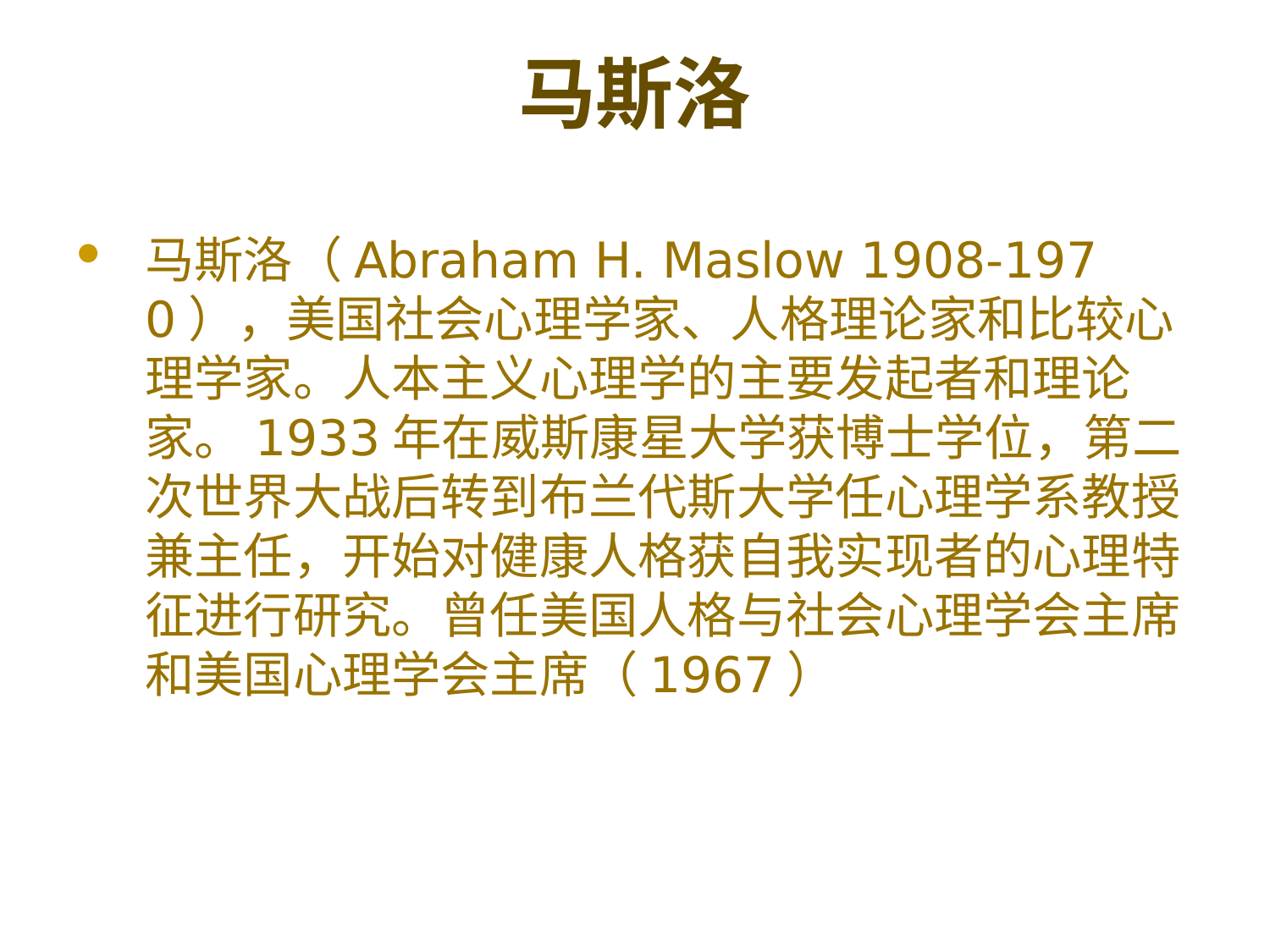

# 马斯洛
马斯洛（Abraham H. Maslow 1908-1970），美国社会心理学家、人格理论家和比较心理学家。人本主义心理学的主要发起者和理论家。1933年在威斯康星大学获博士学位，第二次世界大战后转到布兰代斯大学任心理学系教授兼主任，开始对健康人格获自我实现者的心理特征进行研究。曾任美国人格与社会心理学会主席和美国心理学会主席（1967）